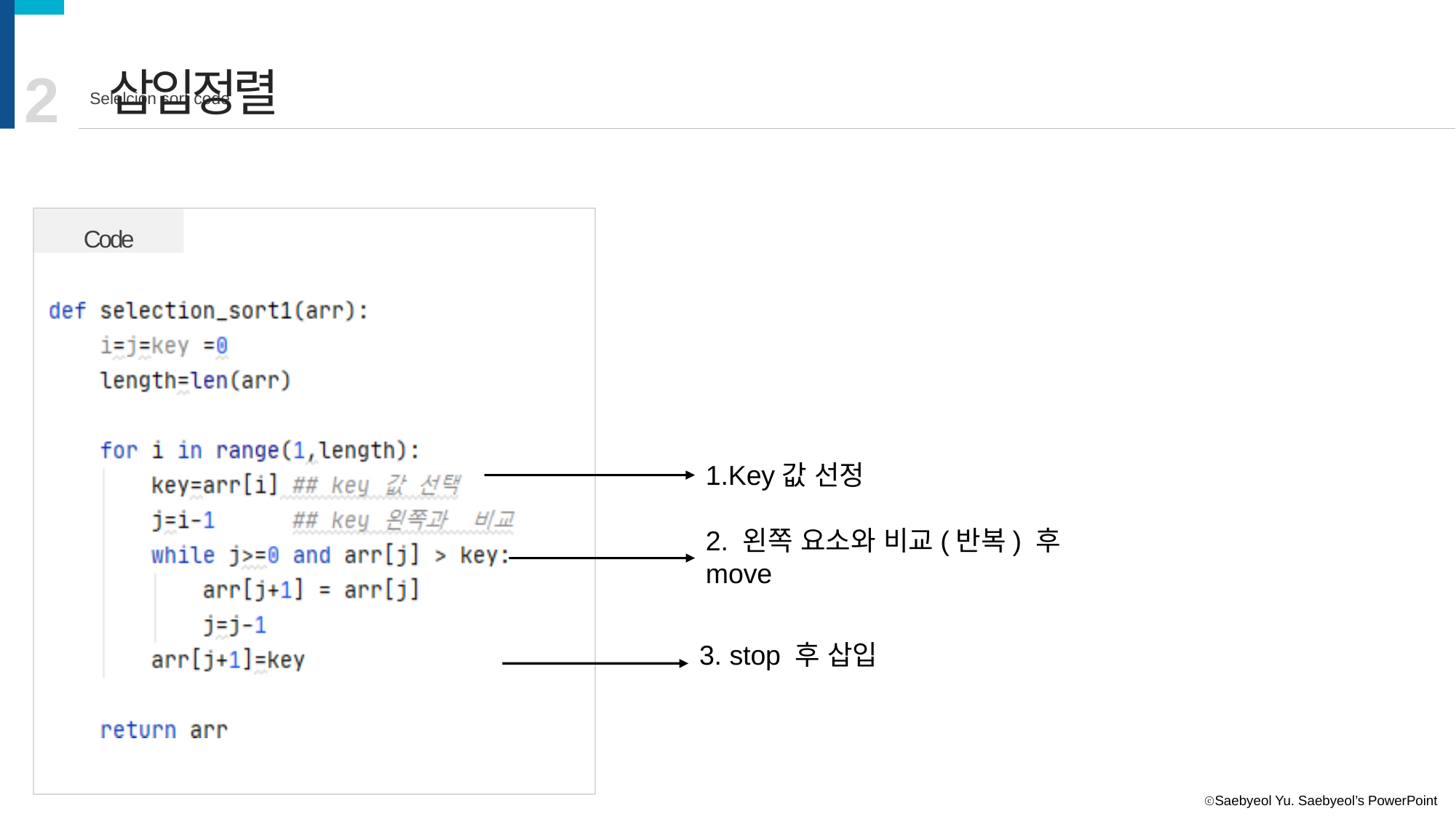

# 2 삽입정렬
Selelcion sort code

Code
1.Key값 선정

2. 왼쪽 요소와 비교(반복) 후 move

3. stop 후 삽입
ⓒSaebyeol Yu. Saebyeol’s PowerPoint